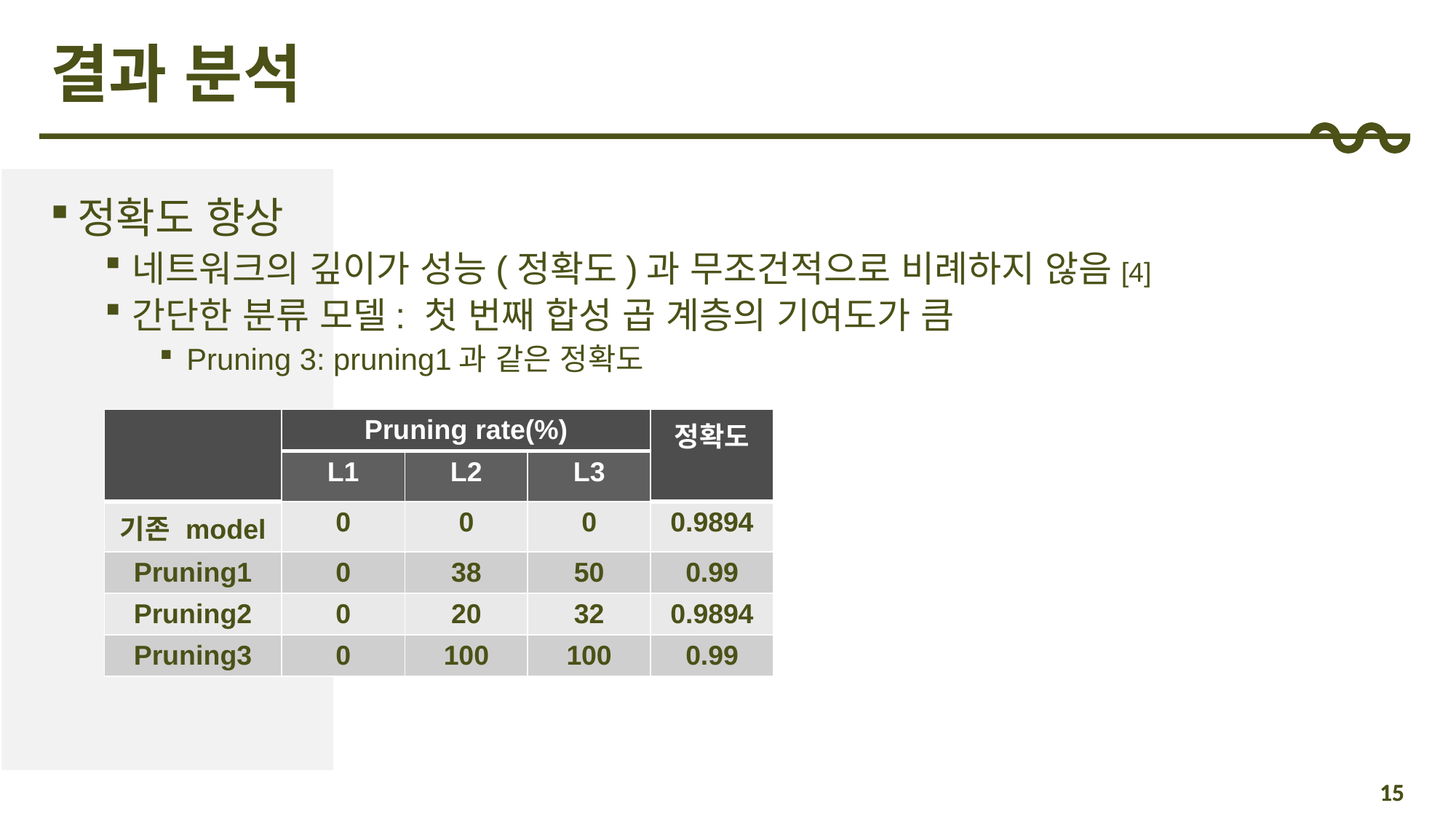

# 결과 분석
정확도 향상
네트워크의 깊이가 성능(정확도)과 무조건적으로 비례하지 않음[4]
간단한 분류 모델: 첫 번째 합성 곱 계층의 기여도가 큼
Pruning 3: pruning1과 같은 정확도
|  | Pruning rate(%) |  |  | 정확도 |
| --- | --- | --- | --- | --- |
|  | L1 | L2 | L3 |  |
| 기존 model | 0 | 0 | 0 | 0.9894 |
| Pruning1 | 0 | 38 | 50 | 0.99 |
| Pruning2 | 0 | 20 | 32 | 0.9894 |
| Pruning3 | 0 | 100 | 100 | 0.99 |